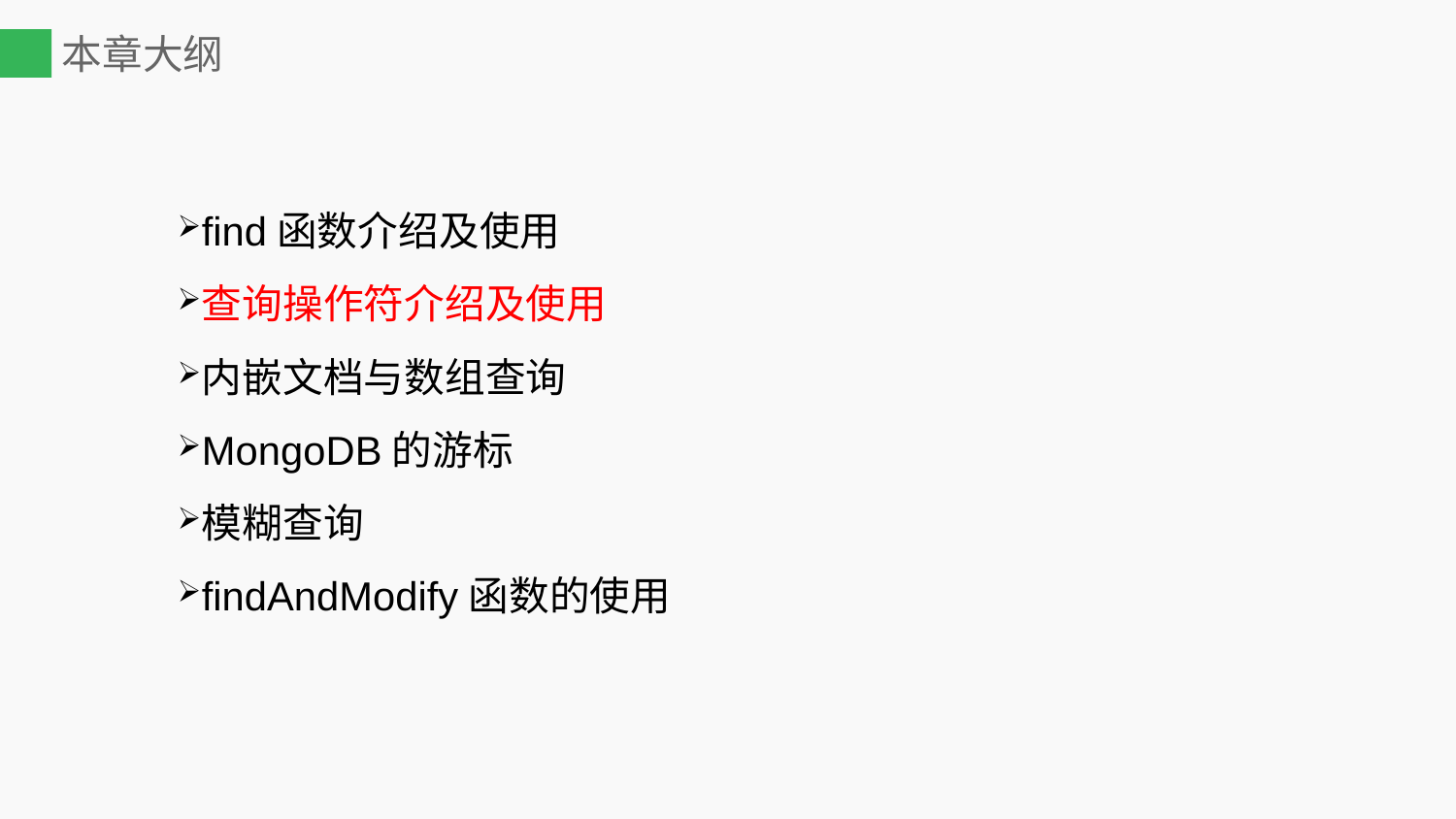

# 本章大纲
find函数介绍及使用
查询操作符介绍及使用
内嵌文档与数组查询
MongoDB的游标
模糊查询
findAndModify函数的使用